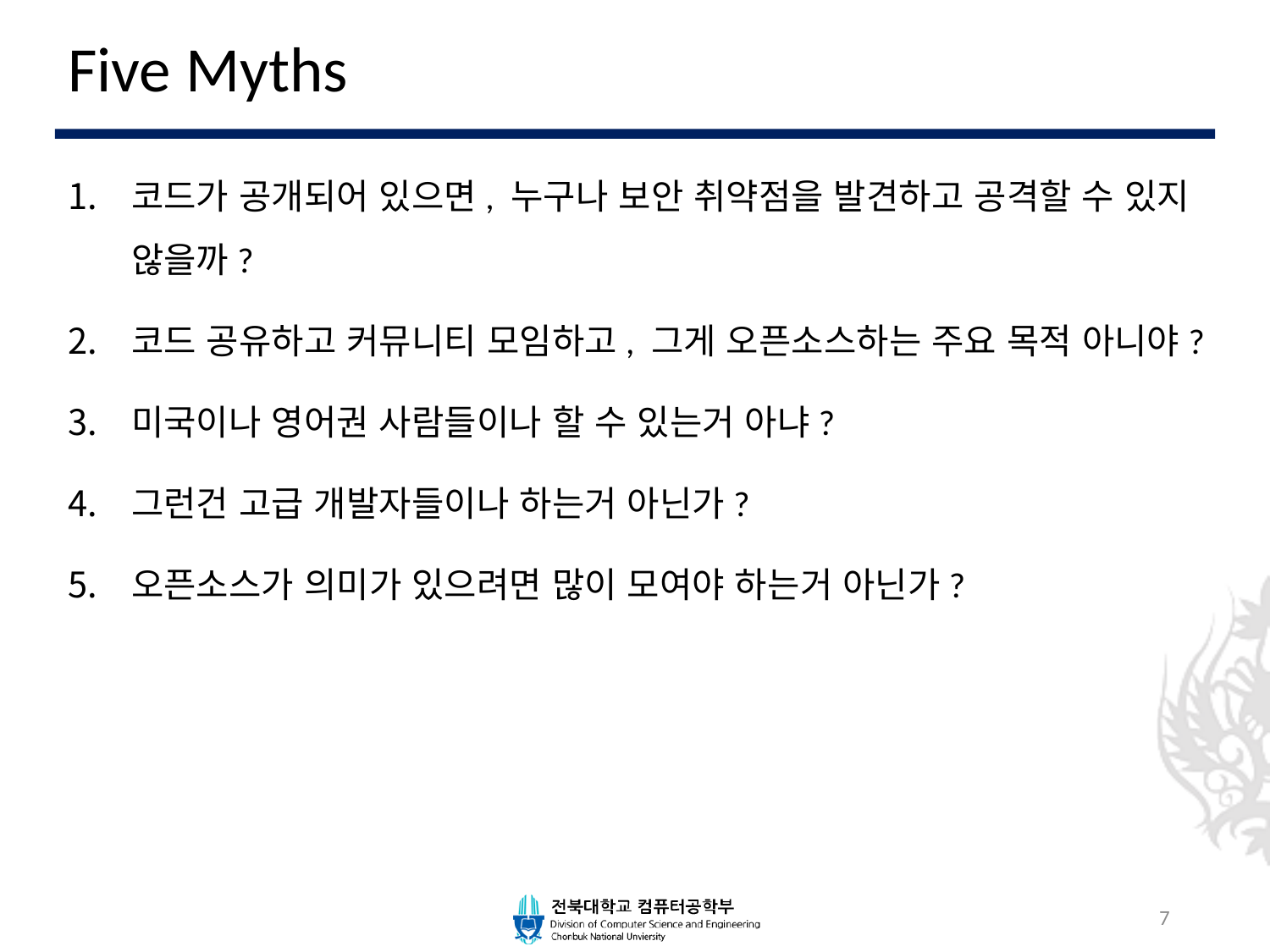

# Five Myths
코드가 공개되어 있으면, 누구나 보안 취약점을 발견하고 공격할 수 있지 않을까?
코드 공유하고 커뮤니티 모임하고, 그게 오픈소스하는 주요 목적 아니야?
미국이나 영어권 사람들이나 할 수 있는거 아냐?
그런건 고급 개발자들이나 하는거 아닌가?
오픈소스가 의미가 있으려면 많이 모여야 하는거 아닌가?

7